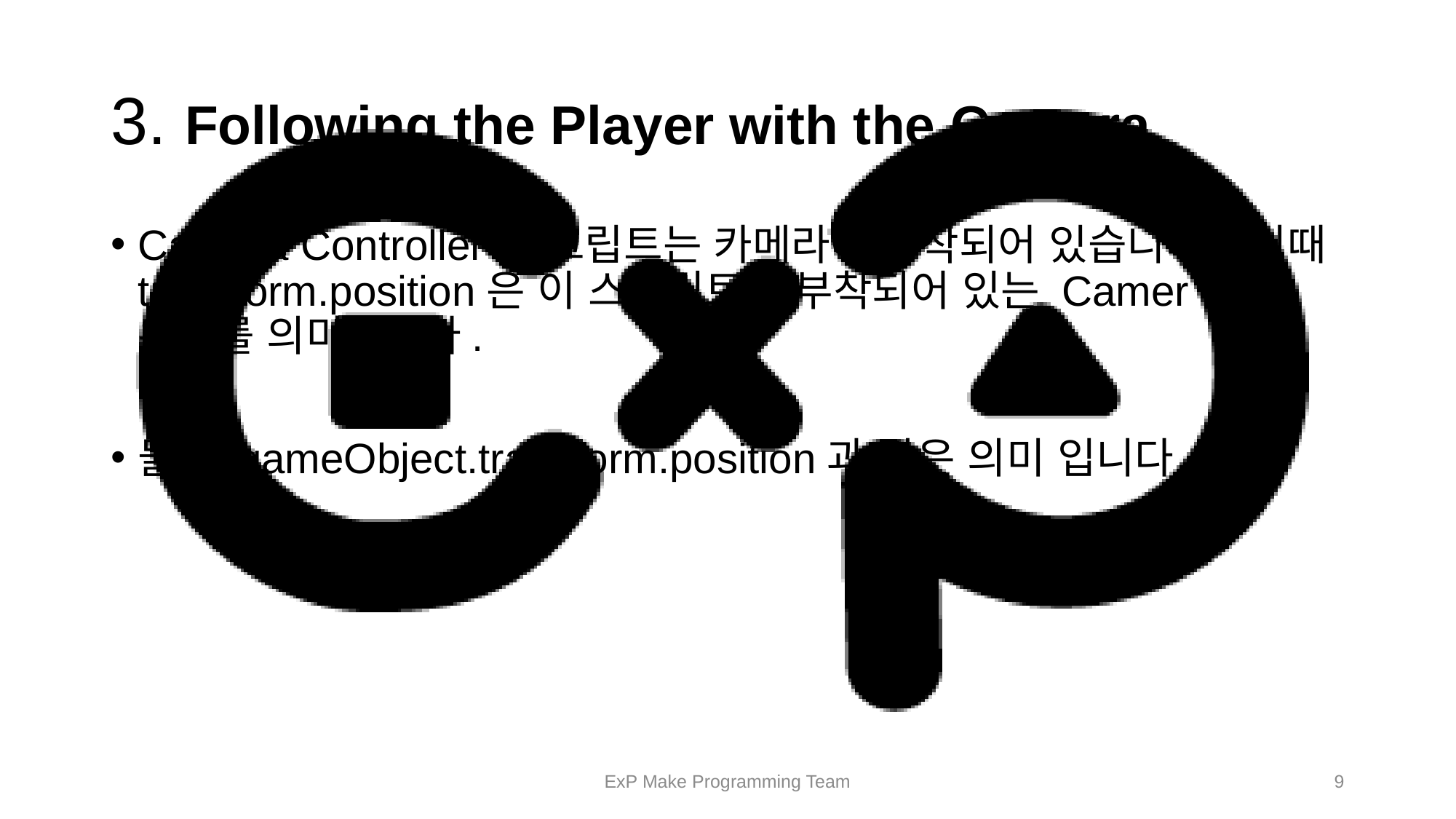

# 3. Following the Player with the Camera
Camera Controller 스크립트는 카메라에 부착되어 있습니다. 이때 transform.position은 이 스크립트가 부착되어 있는 Camer 의 위치를 의미합니다.

물론 gameObject.transform.position과 같은 의미 입니다.
ExP Make Programming Team
9